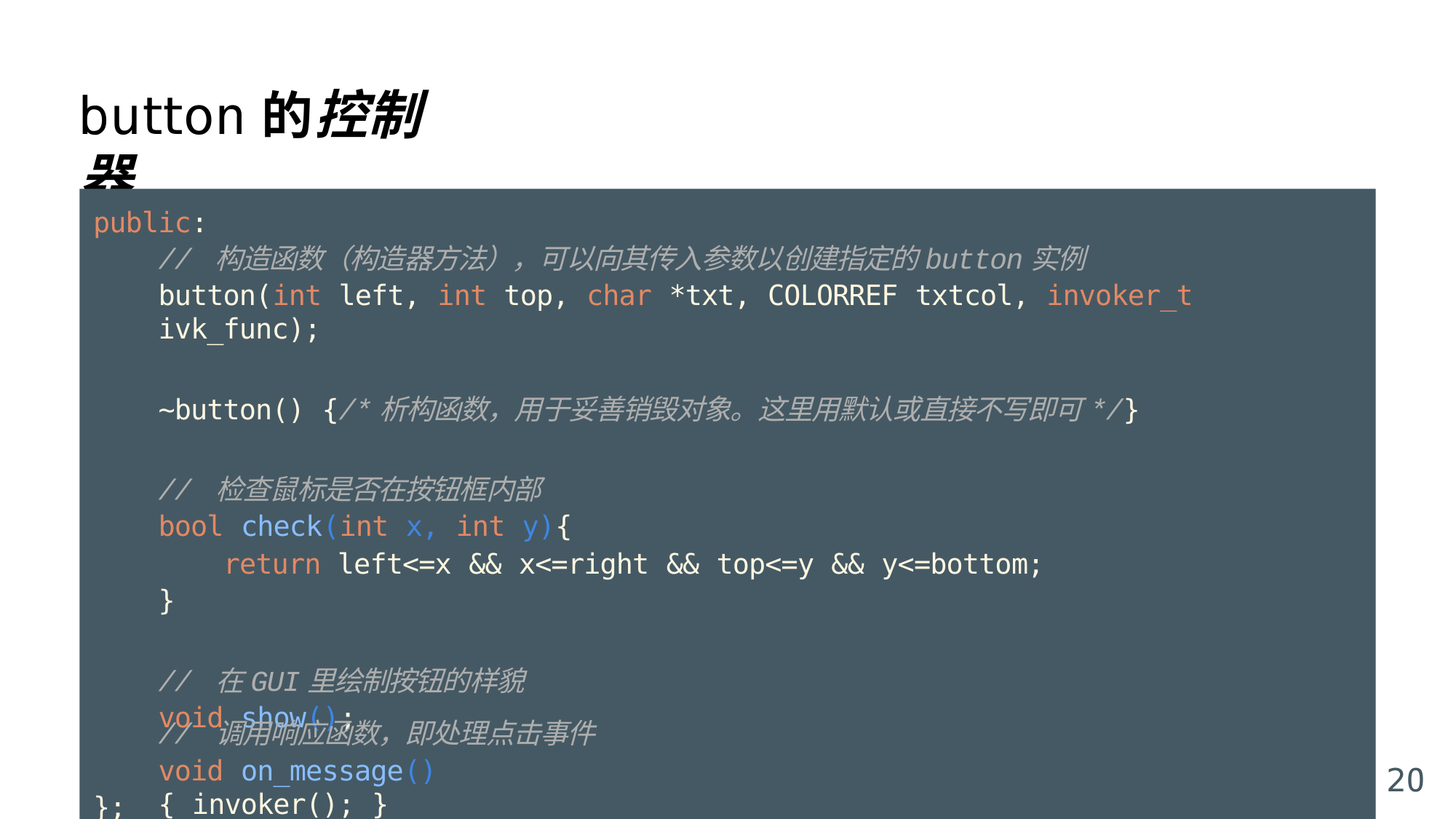

button的控制器

public:
// 构造函数（构造器方法），可以向其传入参数以创建指定的button实例
button(int left, int top, char *txt, COLORREF txtcol, invoker_t ivk_func);

~button() {/*析构函数，用于妥善销毁对象。这里用默认或直接不写即可*/}

// 检查鼠标是否在按钮框内部
bool check(int x, int y){
return left<=x && x<=right && top<=y && y<=bottom;
}

// 在GUI里绘制按钮的样貌
void show();
// 调用响应函数，即处理点击事件
void on_message() { invoker(); }
20
};